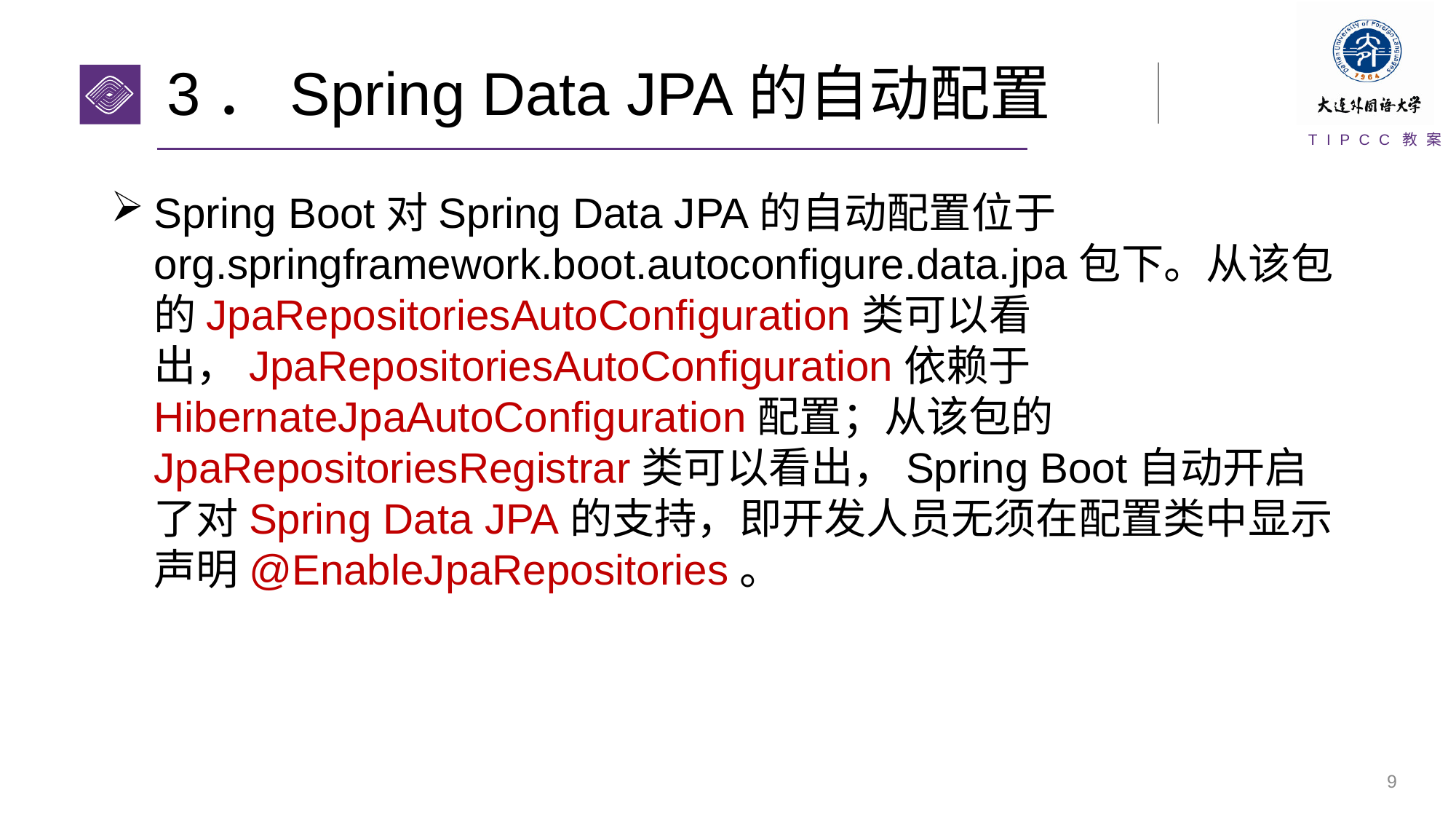

# 3．Spring Data JPA的自动配置
Spring Boot对Spring Data JPA的自动配置位于org.springframework.boot.autoconfigure.data.jpa包下。从该包的JpaRepositoriesAutoConfiguration类可以看出，JpaRepositoriesAutoConfiguration依赖于HibernateJpaAutoConfiguration配置；从该包的JpaRepositoriesRegistrar类可以看出，Spring Boot自动开启了对Spring Data JPA的支持，即开发人员无须在配置类中显示声明@EnableJpaRepositories。
9